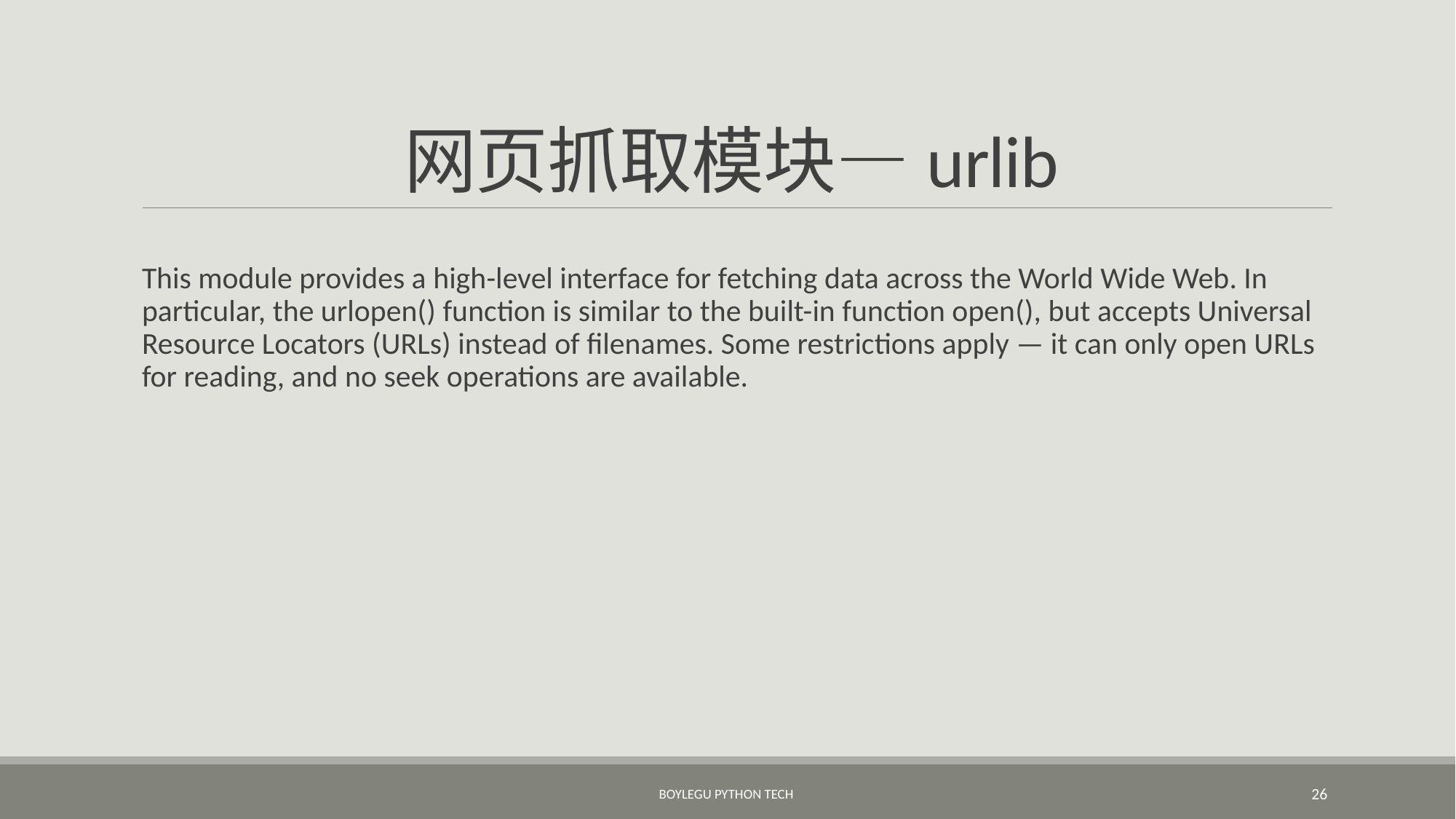

# 网页抓取模块—urlib
This module provides a high-level interface for fetching data across the World Wide Web. In particular, the urlopen() function is similar to the built-in function open(), but accepts Universal Resource Locators (URLs) instead of filenames. Some restrictions apply — it can only open URLs for reading, and no seek operations are available.
BoyleGu Python Tech
26